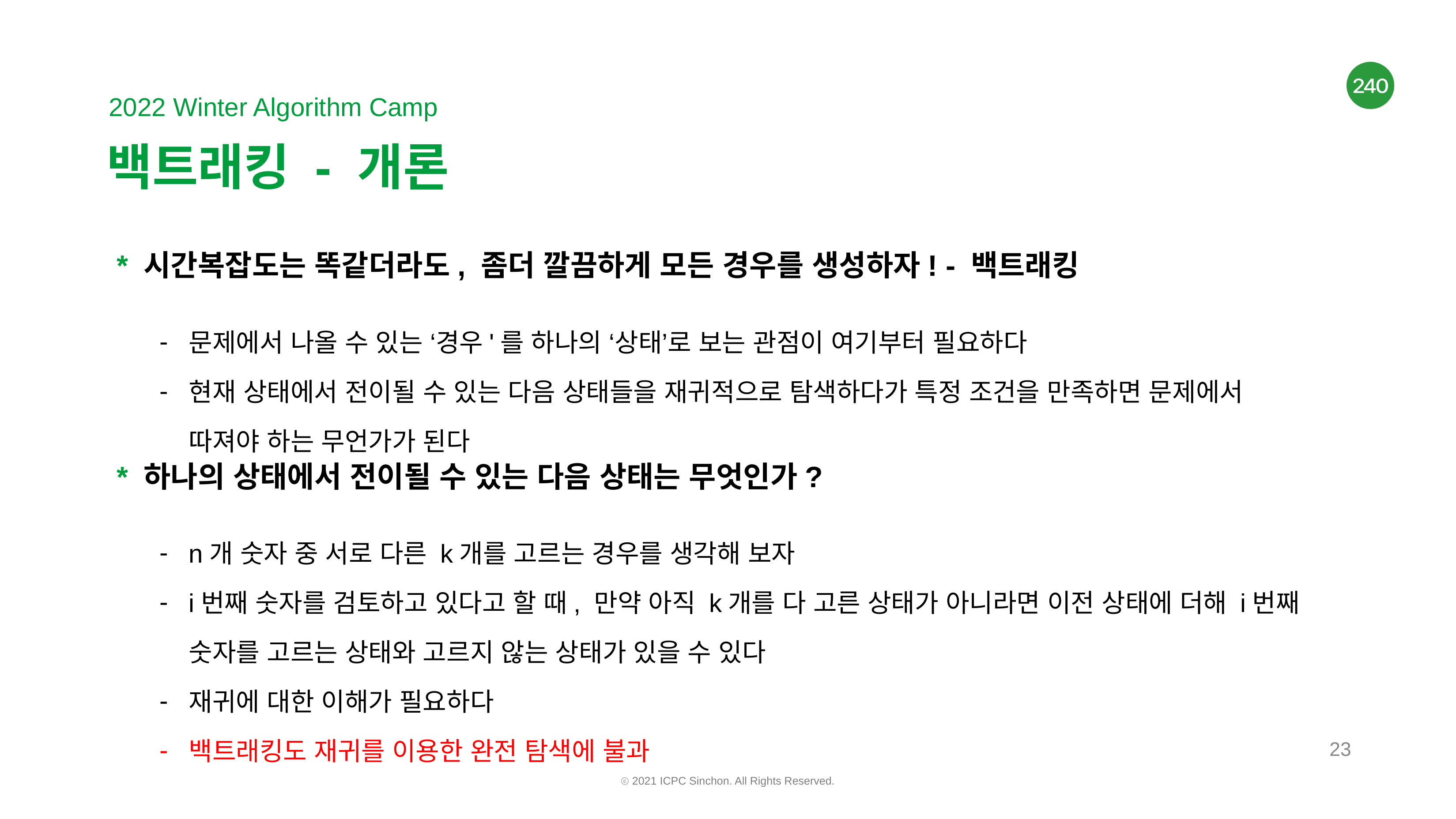

# 백트래킹 - 개론
* 시간복잡도는 똑같더라도, 좀더 깔끔하게 모든 경우를 생성하자! - 백트래킹

문제에서 나올 수 있는 ‘경우'를 하나의 ‘상태’로 보는 관점이 여기부터 필요하다
현재 상태에서 전이될 수 있는 다음 상태들을 재귀적으로 탐색하다가 특정 조건을 만족하면 문제에서 따져야 하는 무언가가 된다
* 하나의 상태에서 전이될 수 있는 다음 상태는 무엇인가?
n개 숫자 중 서로 다른 k개를 고르는 경우를 생각해 보자
i번째 숫자를 검토하고 있다고 할 때, 만약 아직 k개를 다 고른 상태가 아니라면 이전 상태에 더해 i번째 숫자를 고르는 상태와 고르지 않는 상태가 있을 수 있다
재귀에 대한 이해가 필요하다
백트래킹도 재귀를 이용한 완전 탐색에 불과
23
ⓒ 2021 ICPC Sinchon. All Rights Reserved.